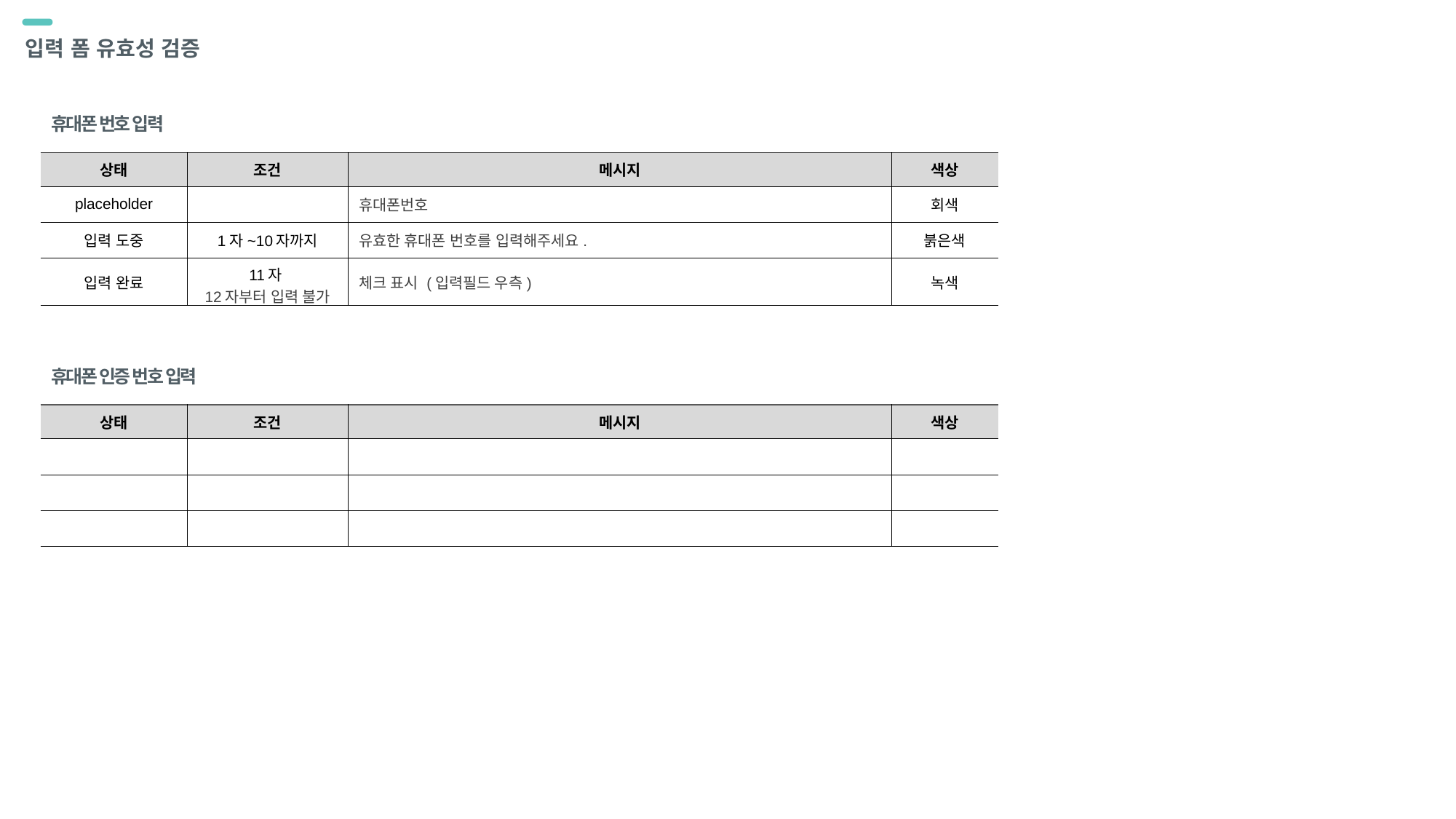

# 입력 폼 유효성 검증
휴대폰 번호 입력
| 상태 | 조건 | 메시지 | 색상 |
| --- | --- | --- | --- |
| placeholder |  | 휴대폰번호 | 회색 |
| 입력 도중 | 1자~10자까지 | 유효한 휴대폰 번호를 입력해주세요. | 붉은색 |
| 입력 완료 | 11자 12자부터 입력 불가 | 체크 표시 (입력필드 우측) | 녹색 |
휴대폰 인증 번호 입력
| 상태 | 조건 | 메시지 | 색상 |
| --- | --- | --- | --- |
|  |  |  |  |
|  |  |  |  |
|  |  |  |  |